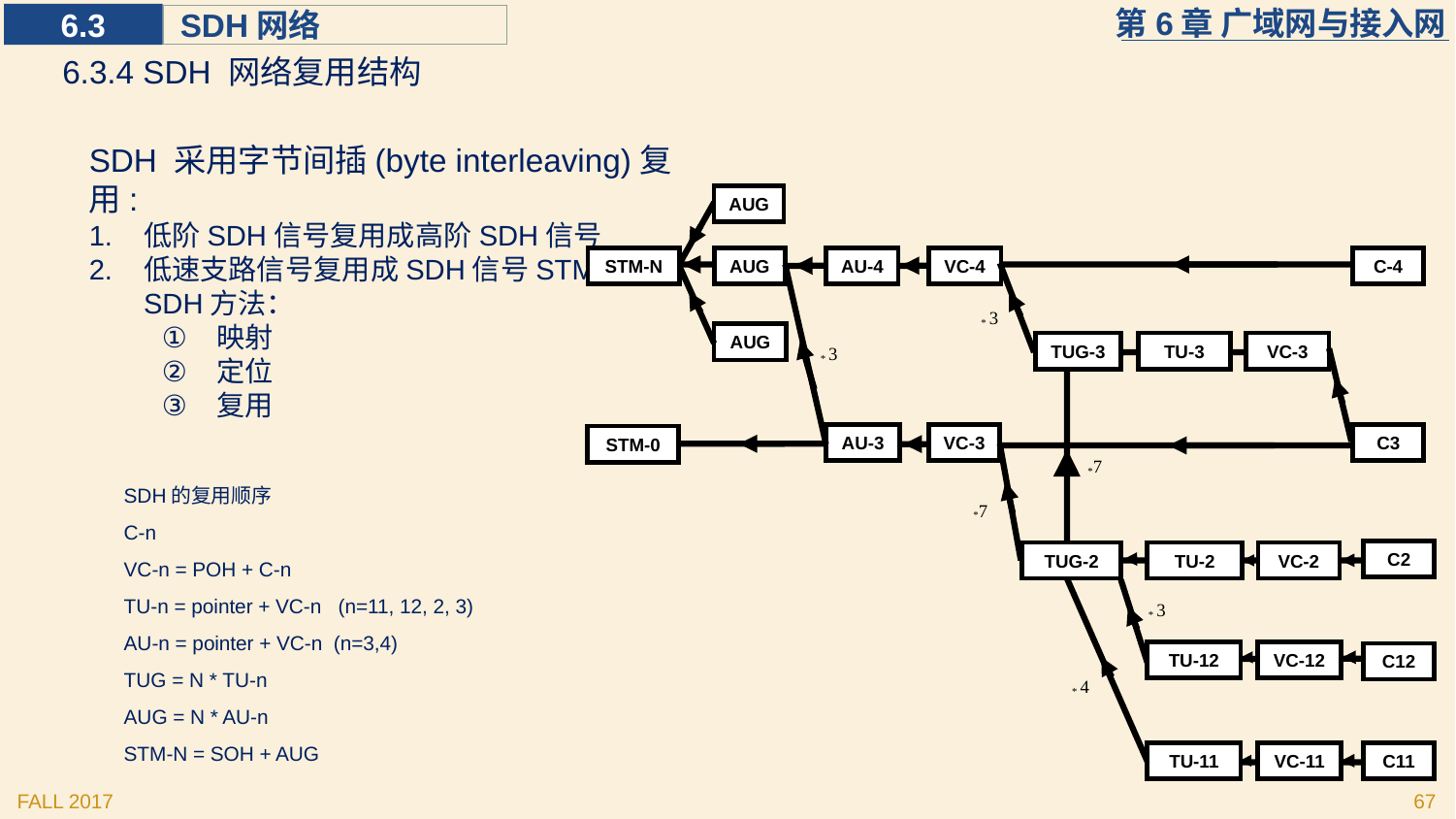

6.3.4 SDH 网络复用结构
SDH 采用字节间插(byte interleaving)复用:
低阶SDH信号复用成高阶SDH信号
低速支路信号复用成SDH信号STM-N
SDH方法：
映射
定位
复用
AUG

STM-N
AUG
AU-4
VC-4
C-4
…

* 3
AUG
TUG-3
TU-3
VC-3
* 3

AU-3
VC-3
C3
STM-0

*7

*7
C2
TUG-2
TU-2
VC-2

* 3
TU-12
VC-12
C12

* 4
TU-11
VC-11
C11

SDH的复用顺序
C-n
VC-n = POH + C-n
TU-n = pointer + VC-n   (n=11, 12, 2, 3)
AU-n = pointer + VC-n  (n=3,4)
TUG = N * TU-n
AUG = N * AU-n
STM-N = SOH + AUG